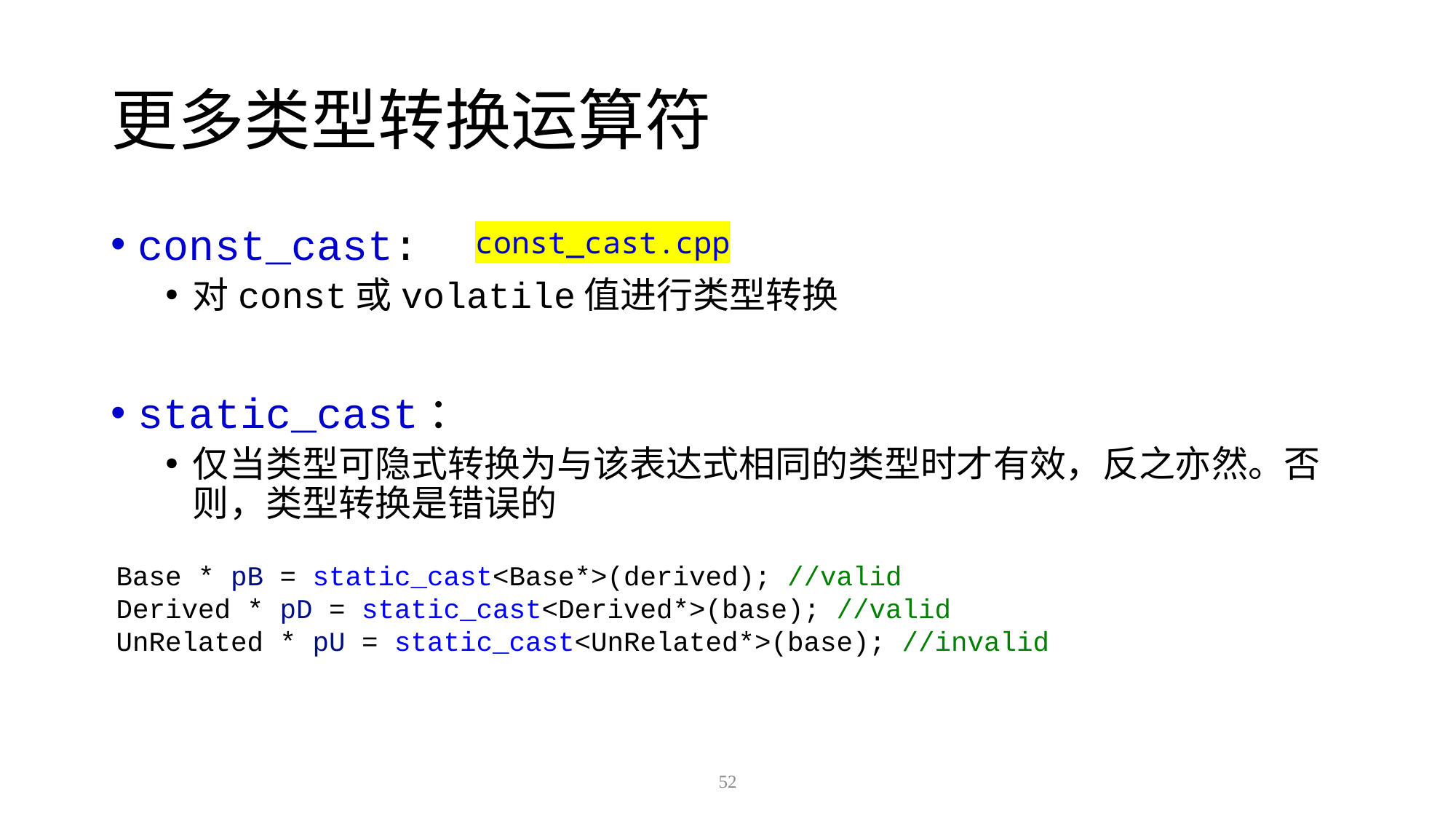

# 更多类型转换运算符
const_cast:
对const或volatile值进行类型转换

static_cast：
仅当类型可隐式转换为与该表达式相同的类型时才有效，反之亦然。否则，类型转换是错误的

const_cast.cpp
Base * pB = static_cast<Base*>(derived); //valid
Derived * pD = static_cast<Derived*>(base); //valid
UnRelated * pU = static_cast<UnRelated*>(base); //invalid
52